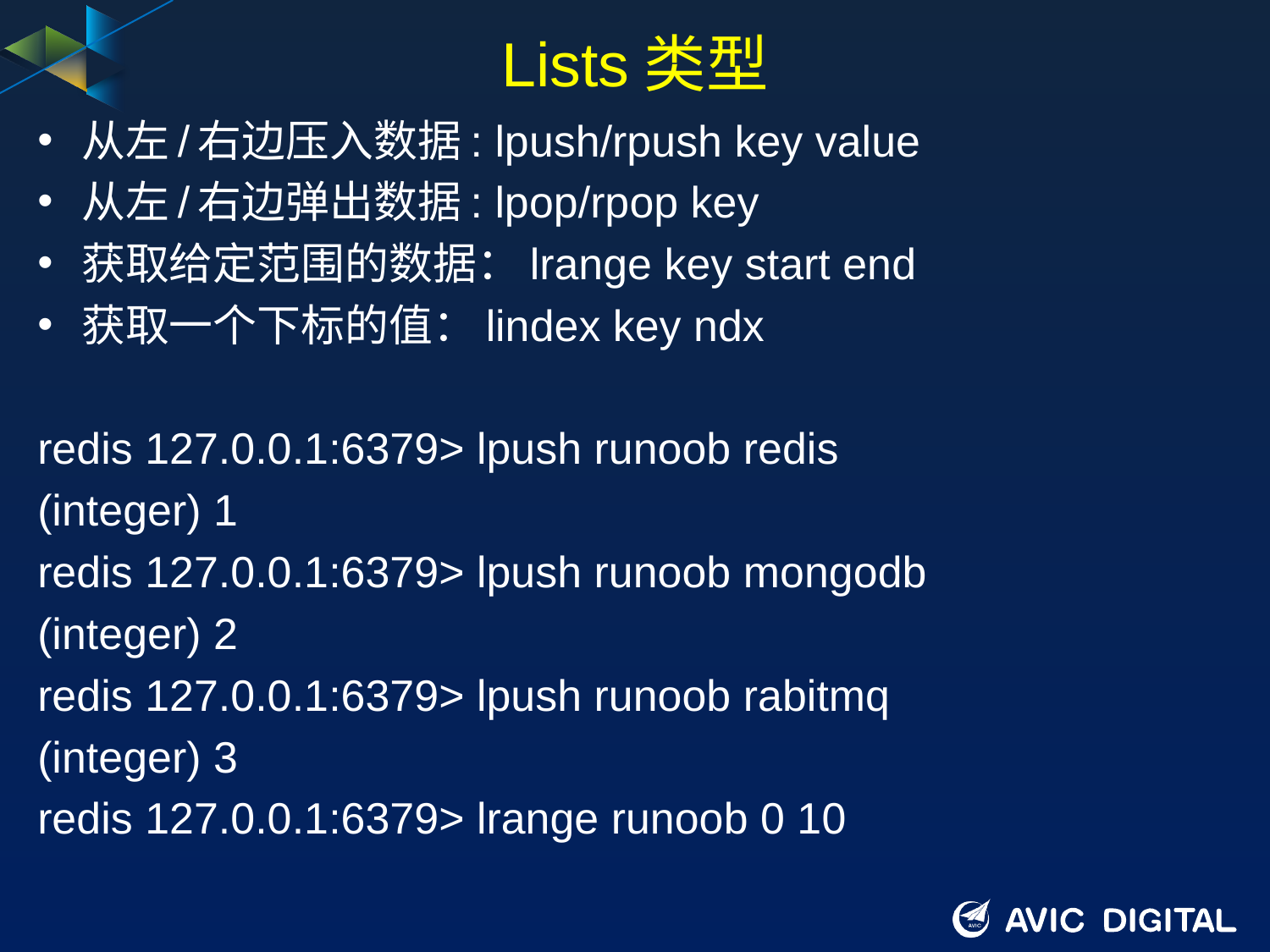

# Lists类型
从左/右边压入数据: lpush/rpush key value
从左/右边弹出数据: lpop/rpop key
获取给定范围的数据：lrange key start end
获取一个下标的值：lindex key ndx

redis 127.0.0.1:6379> lpush runoob redis
(integer) 1
redis 127.0.0.1:6379> lpush runoob mongodb
(integer) 2
redis 127.0.0.1:6379> lpush runoob rabitmq
(integer) 3
redis 127.0.0.1:6379> lrange runoob 0 10